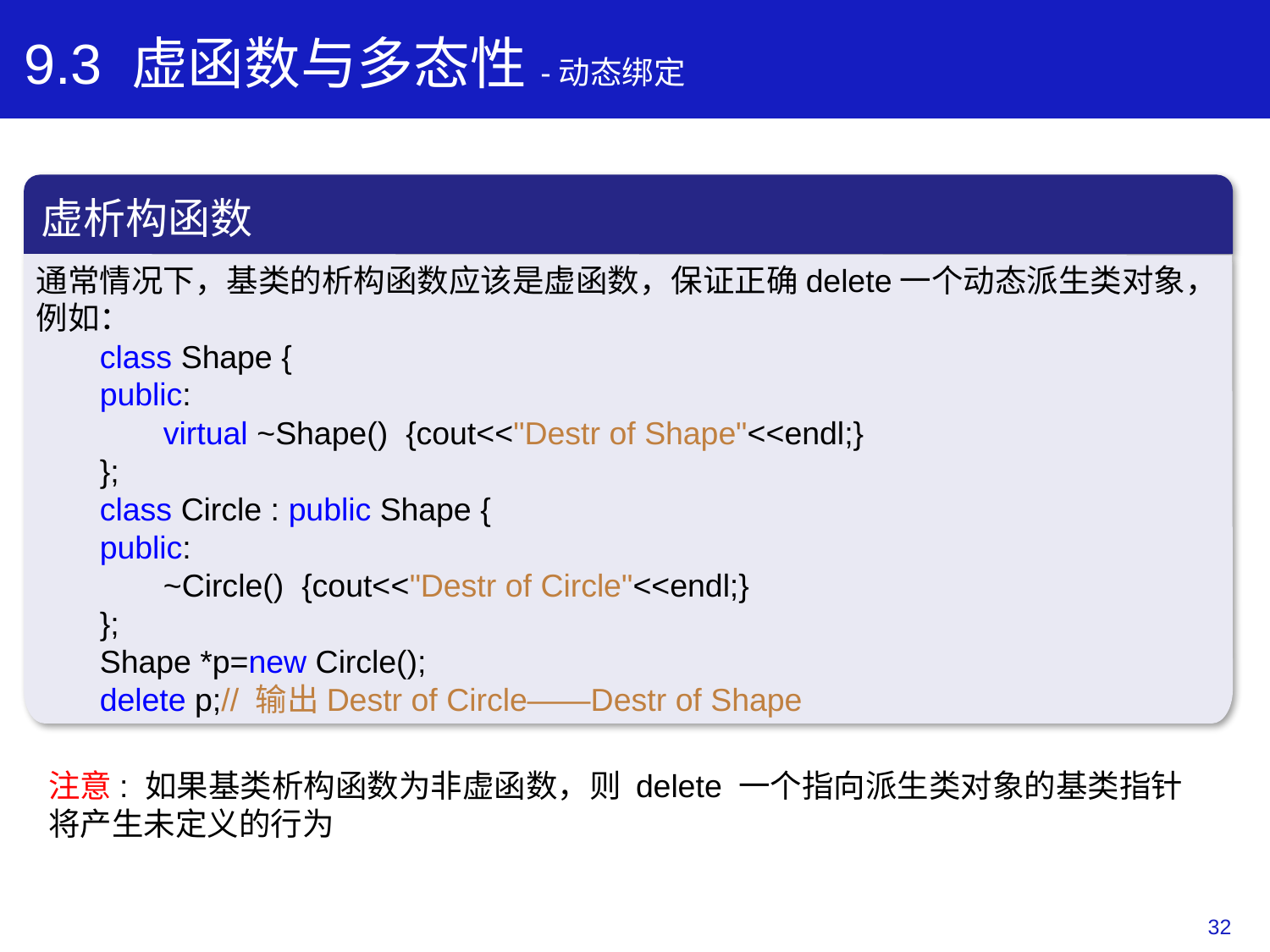

9.3 虚函数与多态性-动态绑定
虚析构函数
通常情况下，基类的析构函数应该是虚函数，保证正确delete一个动态派生类对象，例如：
class Shape {
public:
virtual ~Shape()  {cout<<"Destr of Shape"<<endl;}
};
class Circle : public Shape {
public:
~Circle()  {cout<<"Destr of Circle"<<endl;}
};
Shape *p=new Circle();
delete p;// 输出Destr of Circle——Destr of Shape
注意: 如果基类析构函数为非虚函数，则 delete 一个指向派生类对象的基类指针
将产生未定义的行为
32